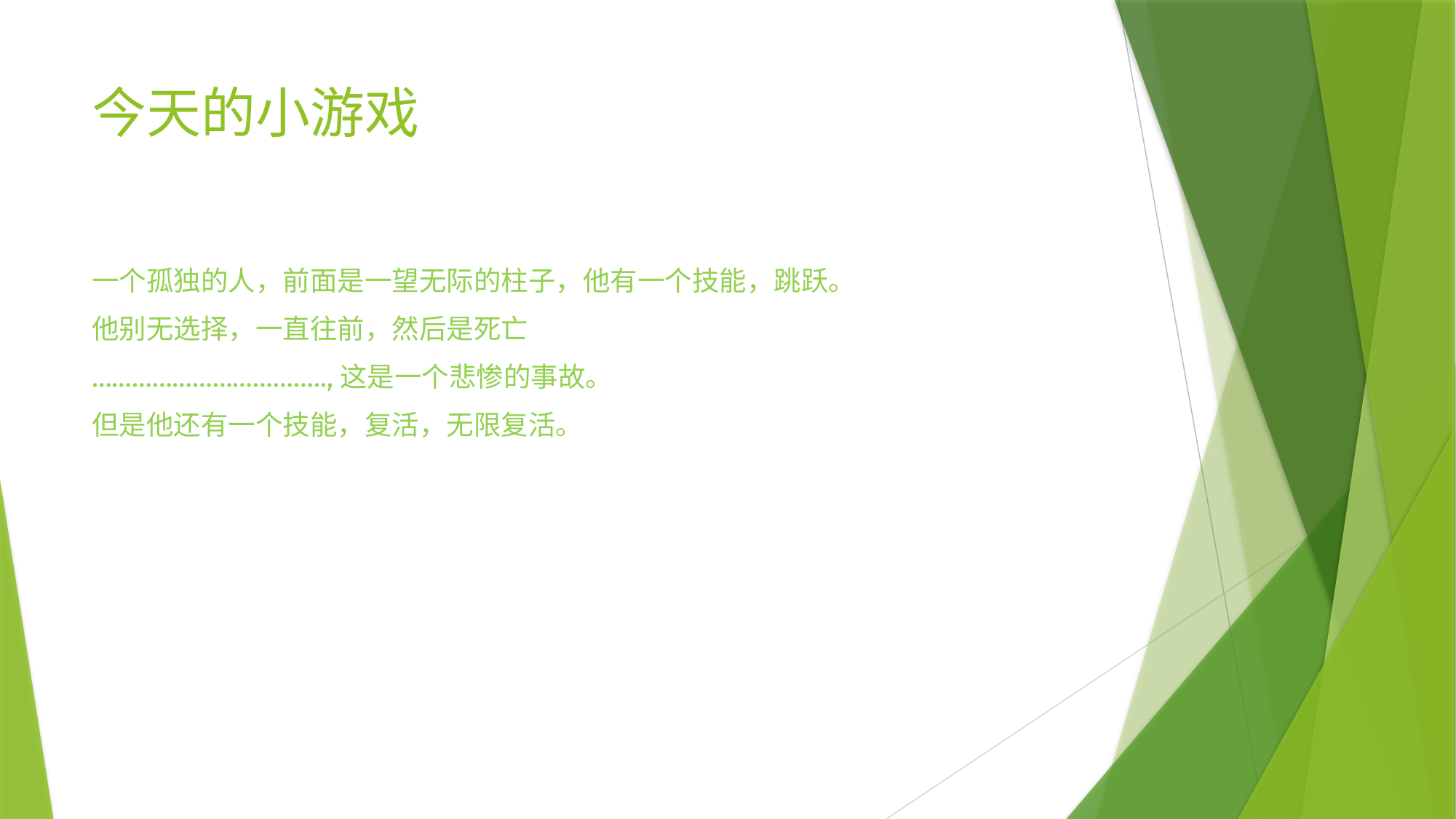

# 今天的小游戏
一个孤独的人，前面是一望无际的柱子，他有一个技能，跳跃。
他别无选择，一直往前，然后是死亡
……………………………..,这是一个悲惨的事故。
但是他还有一个技能，复活，无限复活。